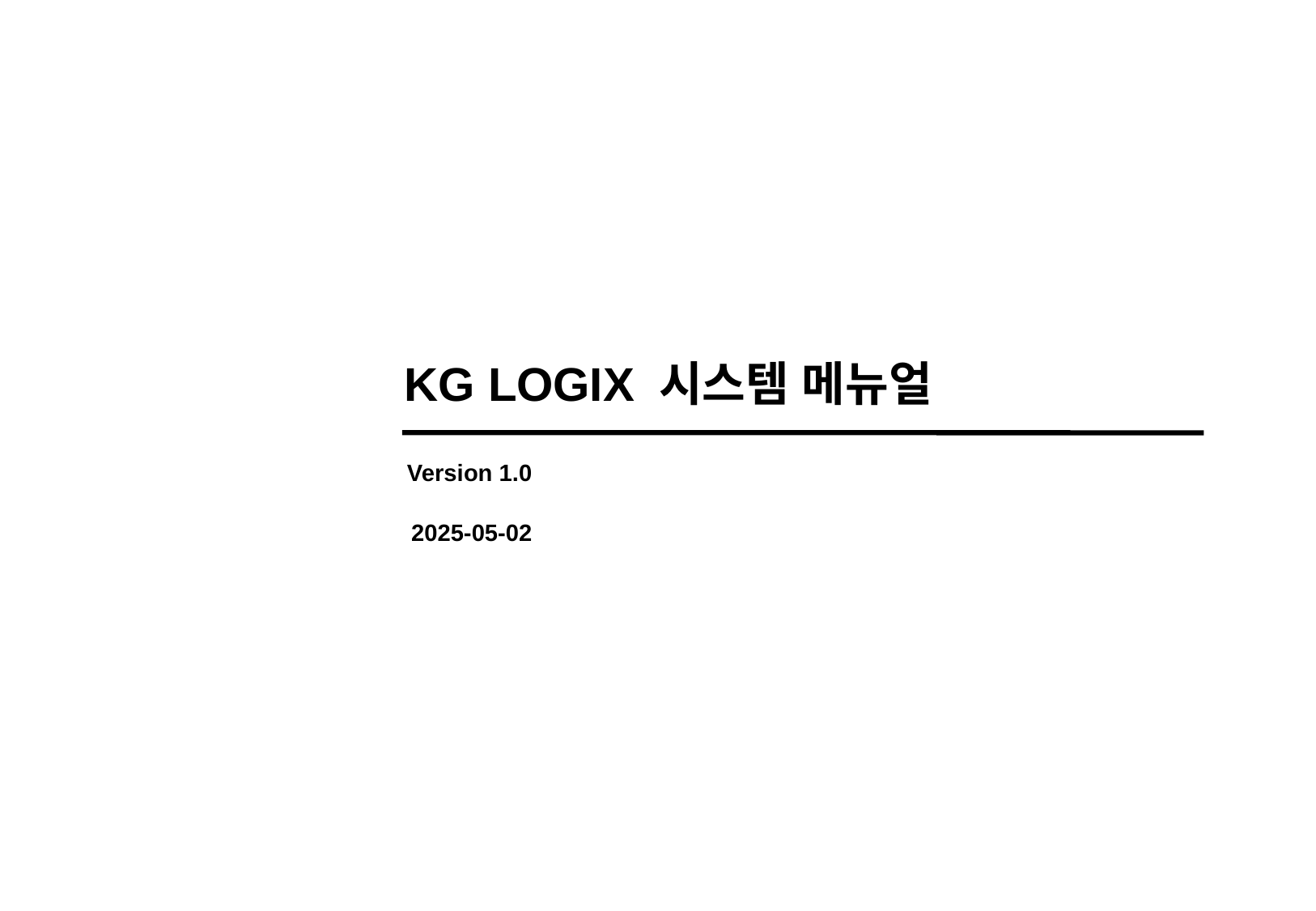

KG LOGIX 시스템 메뉴얼

Version 1.0
2025-05-02